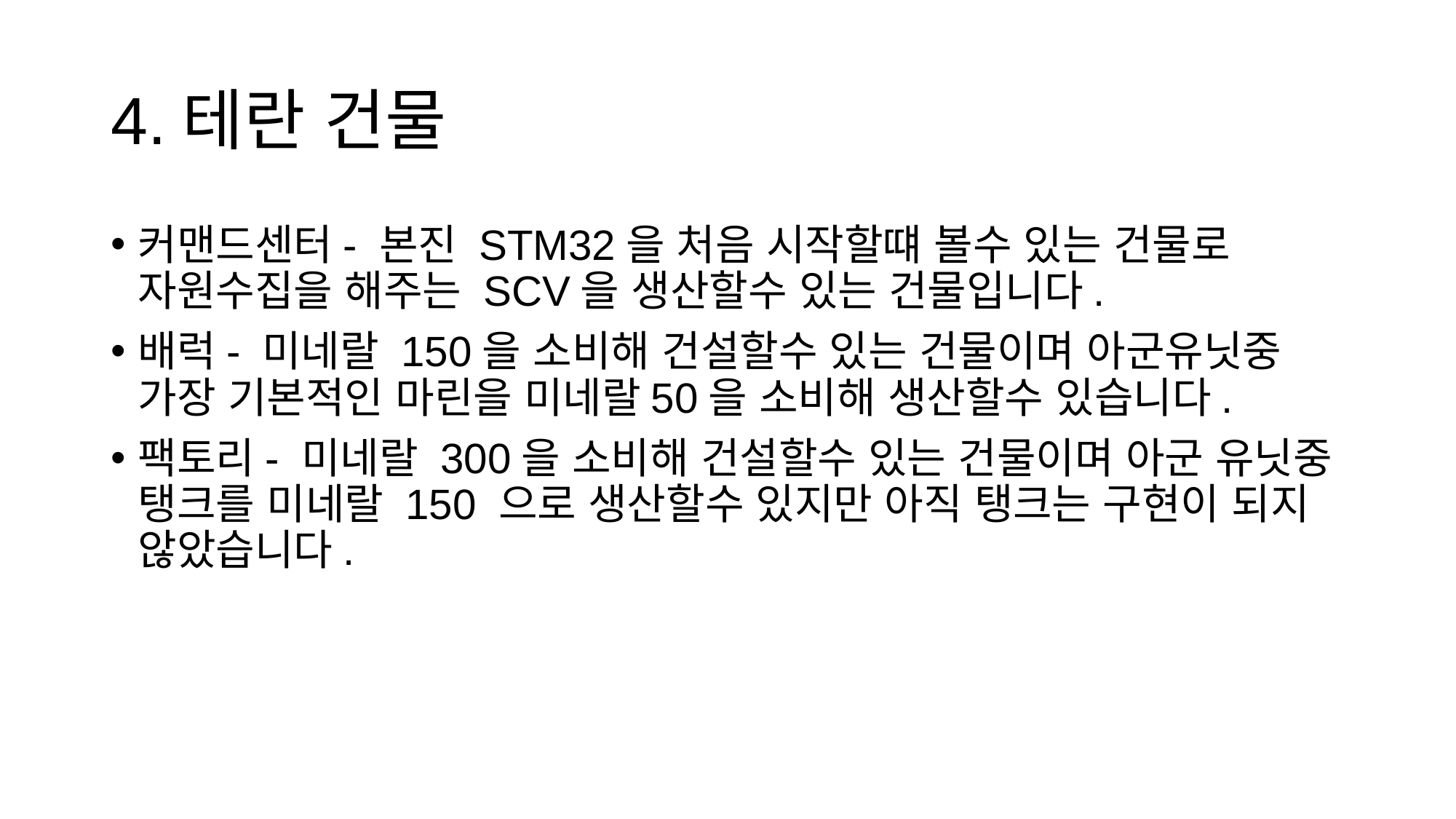

# 4.테란 건물
커맨드센터- 본진 STM32을 처음 시작할떄 볼수 있는 건물로 자원수집을 해주는 SCV을 생산할수 있는 건물입니다.
배럭- 미네랄 150을 소비해 건설할수 있는 건물이며 아군유닛중 가장 기본적인 마린을 미네랄50을 소비해 생산할수 있습니다.
팩토리- 미네랄 300을 소비해 건설할수 있는 건물이며 아군 유닛중 탱크를 미네랄 150 으로 생산할수 있지만 아직 탱크는 구현이 되지 않았습니다.